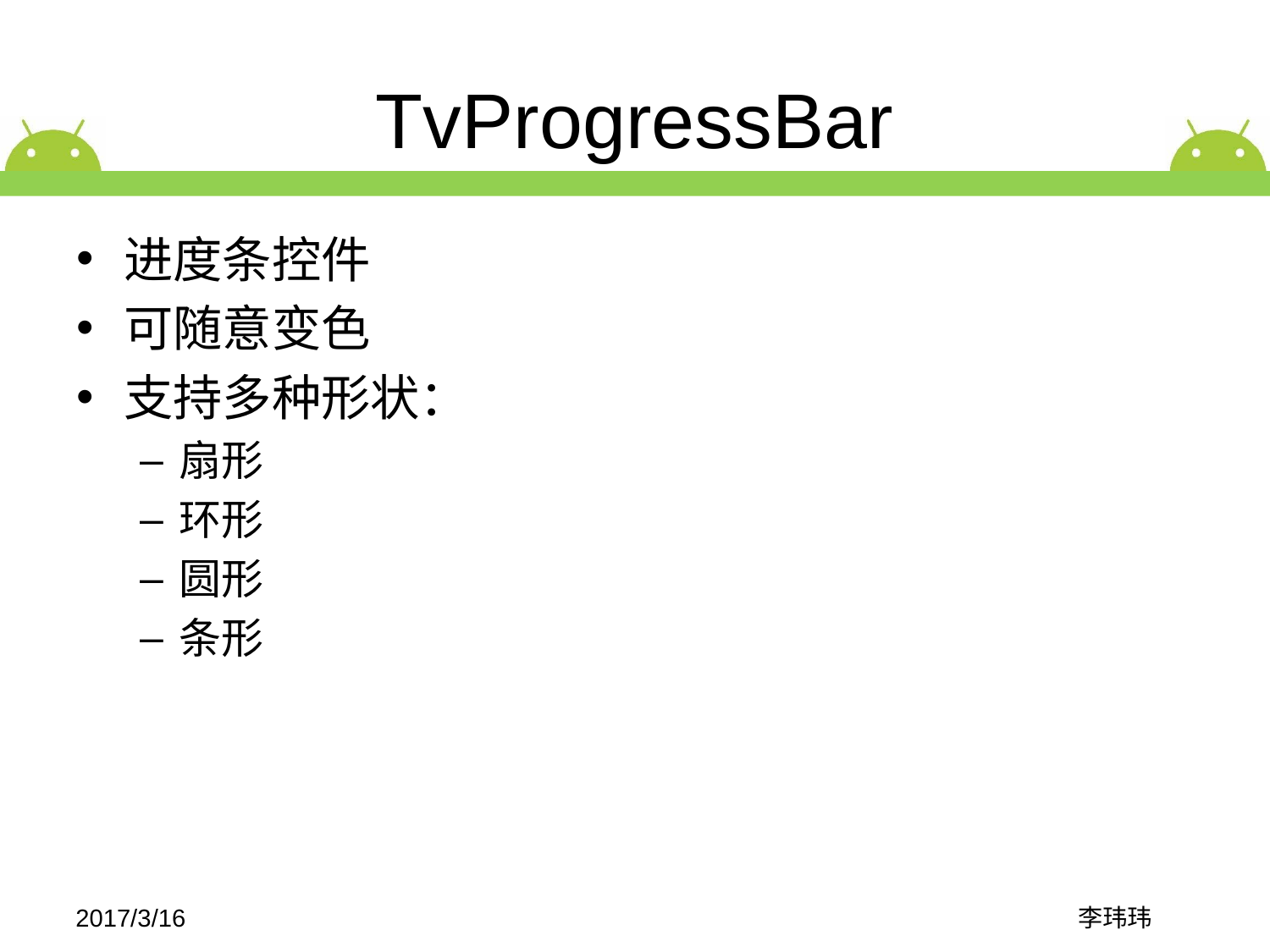

# TvProgressBar
进度条控件
可随意变色
支持多种形状：
扇形
环形
圆形
条形